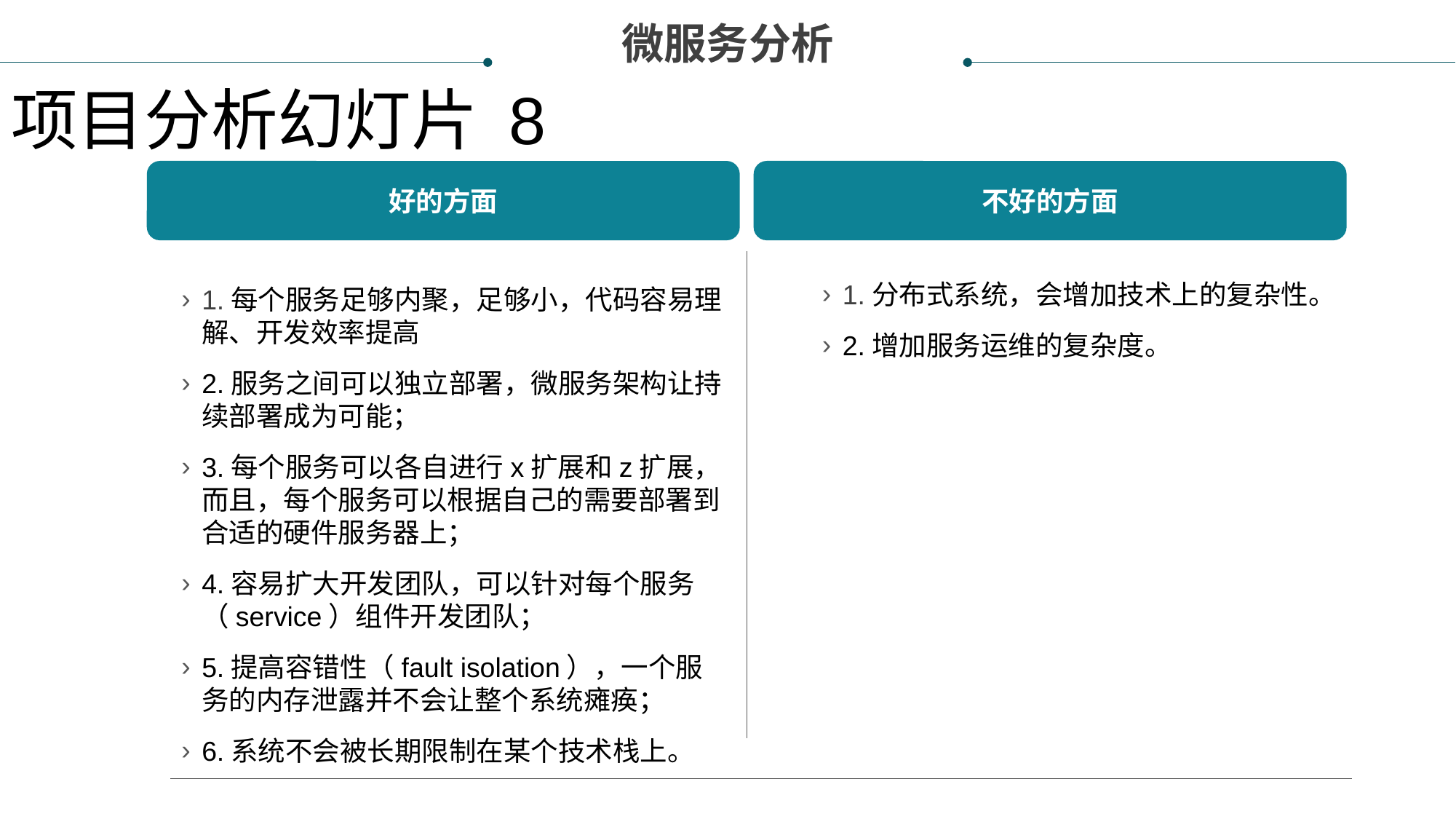

微服务分析

项目分析幻灯片 8
好的方面
不好的方面
1.每个服务足够内聚，足够小，代码容易理解、开发效率提高
2.服务之间可以独立部署，微服务架构让持续部署成为可能；
3.每个服务可以各自进行x扩展和z扩展，而且，每个服务可以根据自己的需要部署到合适的硬件服务器上；
4.容易扩大开发团队，可以针对每个服务（service）组件开发团队；
5.提高容错性（fault isolation），一个服务的内存泄露并不会让整个系统瘫痪；
6.系统不会被长期限制在某个技术栈上。
1.分布式系统，会增加技术上的复杂性。
2.增加服务运维的复杂度。